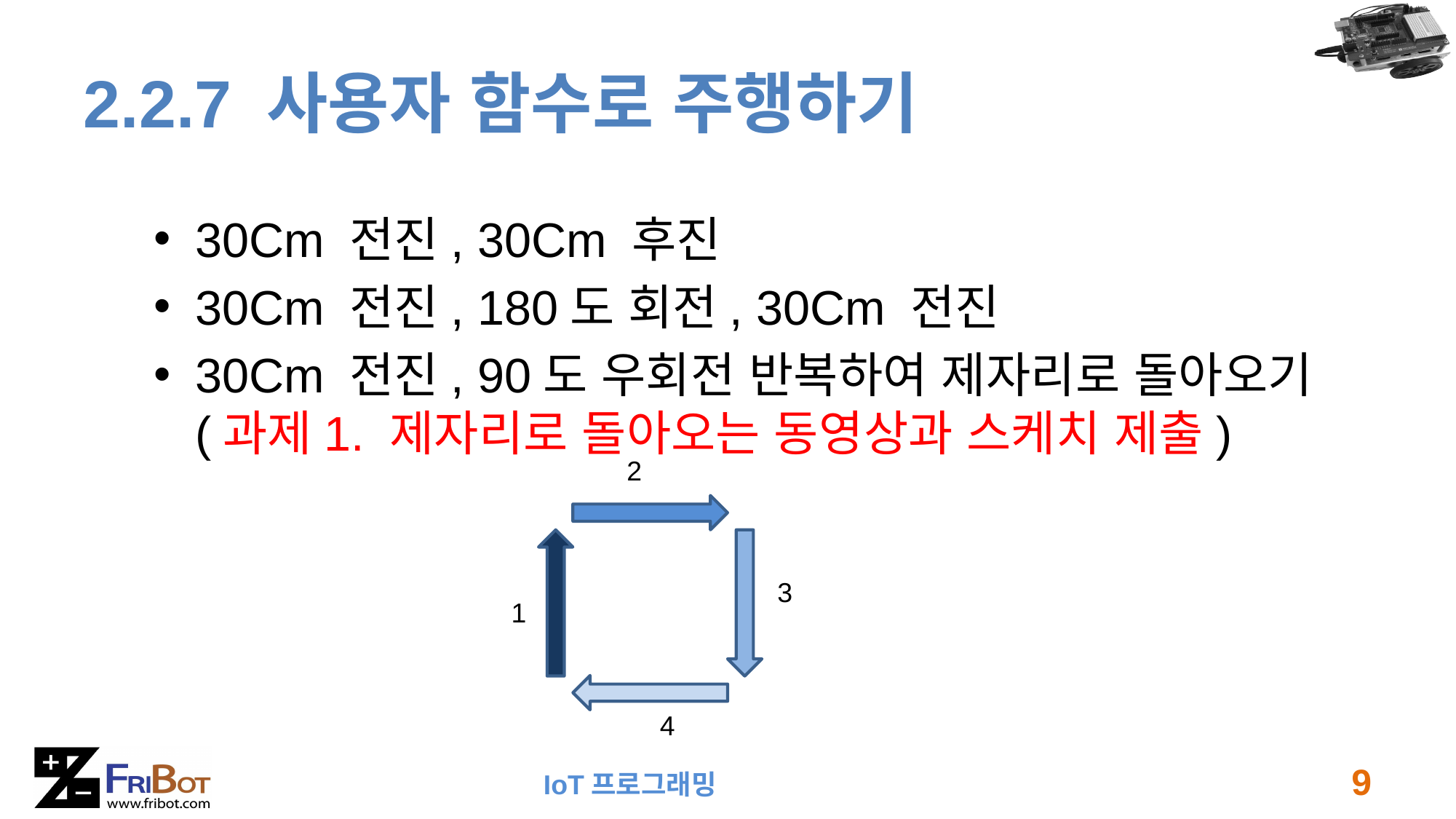

# 2.2.7 사용자 함수로 주행하기
30Cm 전진, 30Cm 후진
30Cm 전진, 180도 회전, 30Cm 전진
30Cm 전진, 90도 우회전 반복하여 제자리로 돌아오기(과제1. 제자리로 돌아오는 동영상과 스케치 제출)
2

3
1

4
9